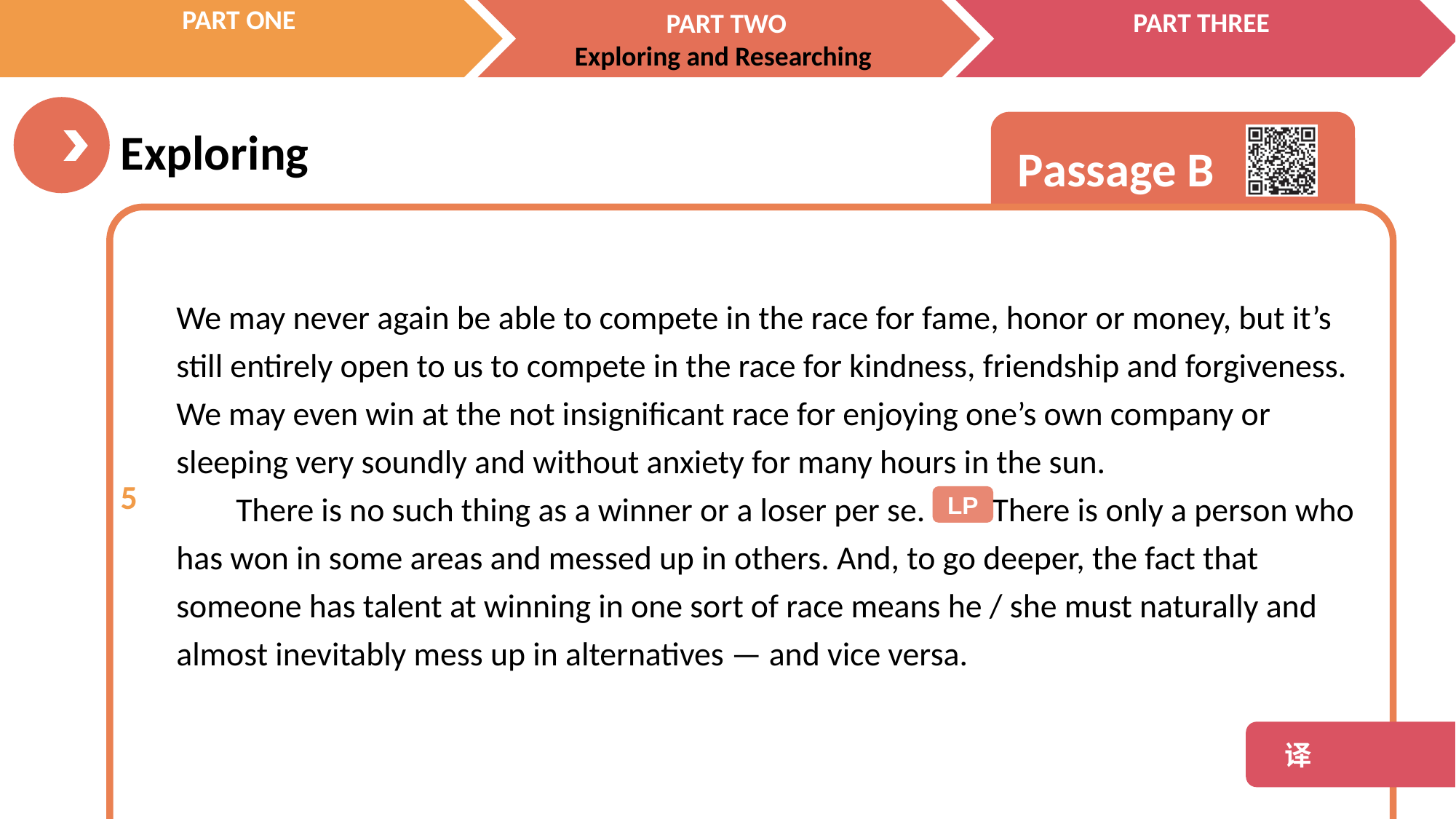

We may never again be able to compete in the race for fame, honor or money, but it’s still entirely open to us to compete in the race for kindness, friendship and forgiveness. We may even win at the not insignificant race for enjoying one’s own company or sleeping very soundly and without anxiety for many hours in the sun.
        There is no such thing as a winner or a loser per se.         There is only a person who has won in some areas and messed up in others. And, to go deeper, the fact that someone has talent at winning in one sort of race means he / she must naturally and almost inevitably mess up in alternatives — and vice versa.

5

LP
   译